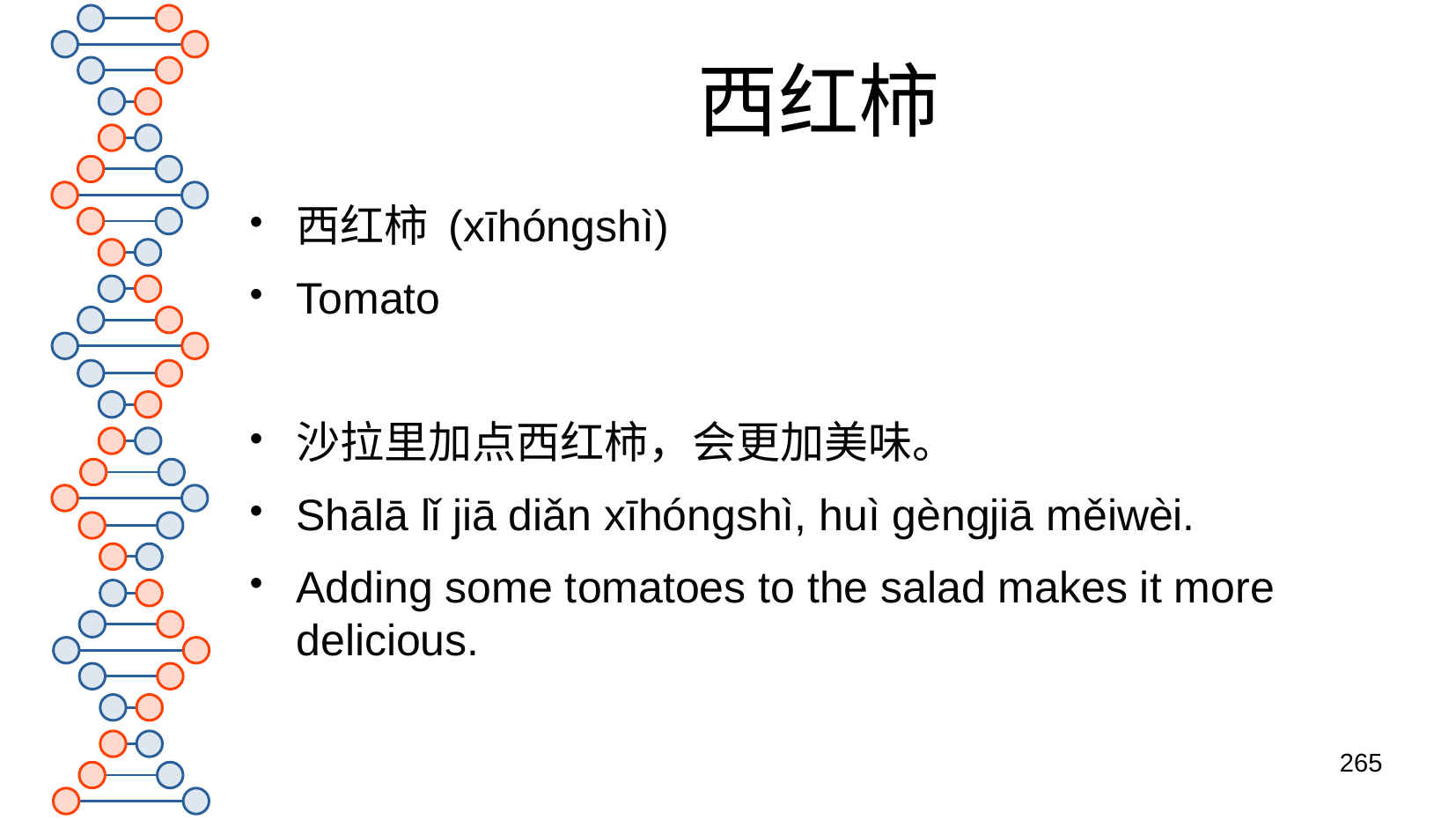

# 西红柿
西红柿 (xīhóngshì)
Tomato

沙拉里加点西红柿，会更加美味。
Shālā lǐ jiā diǎn xīhóngshì, huì gèngjiā měiwèi.
Adding some tomatoes to the salad makes it more delicious.

265